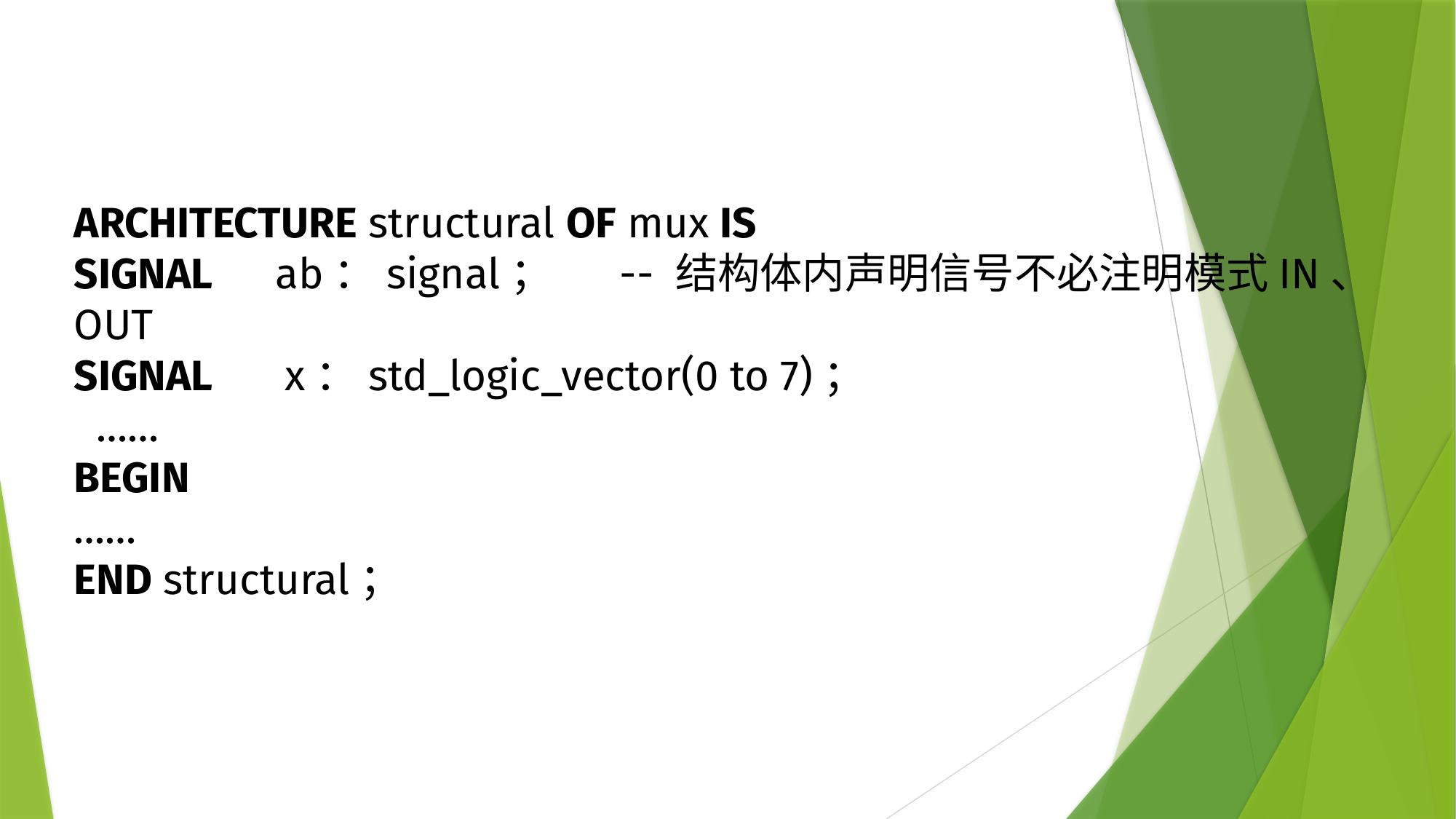

ARCHITECTURE structural OF mux IS
SIGNAL　ab：signal；      -- 结构体内声明信号不必注明模式IN、OUT
SIGNAL　 x：std_logic_vector(0 to 7)；
  ……
BEGIN
……
END structural；